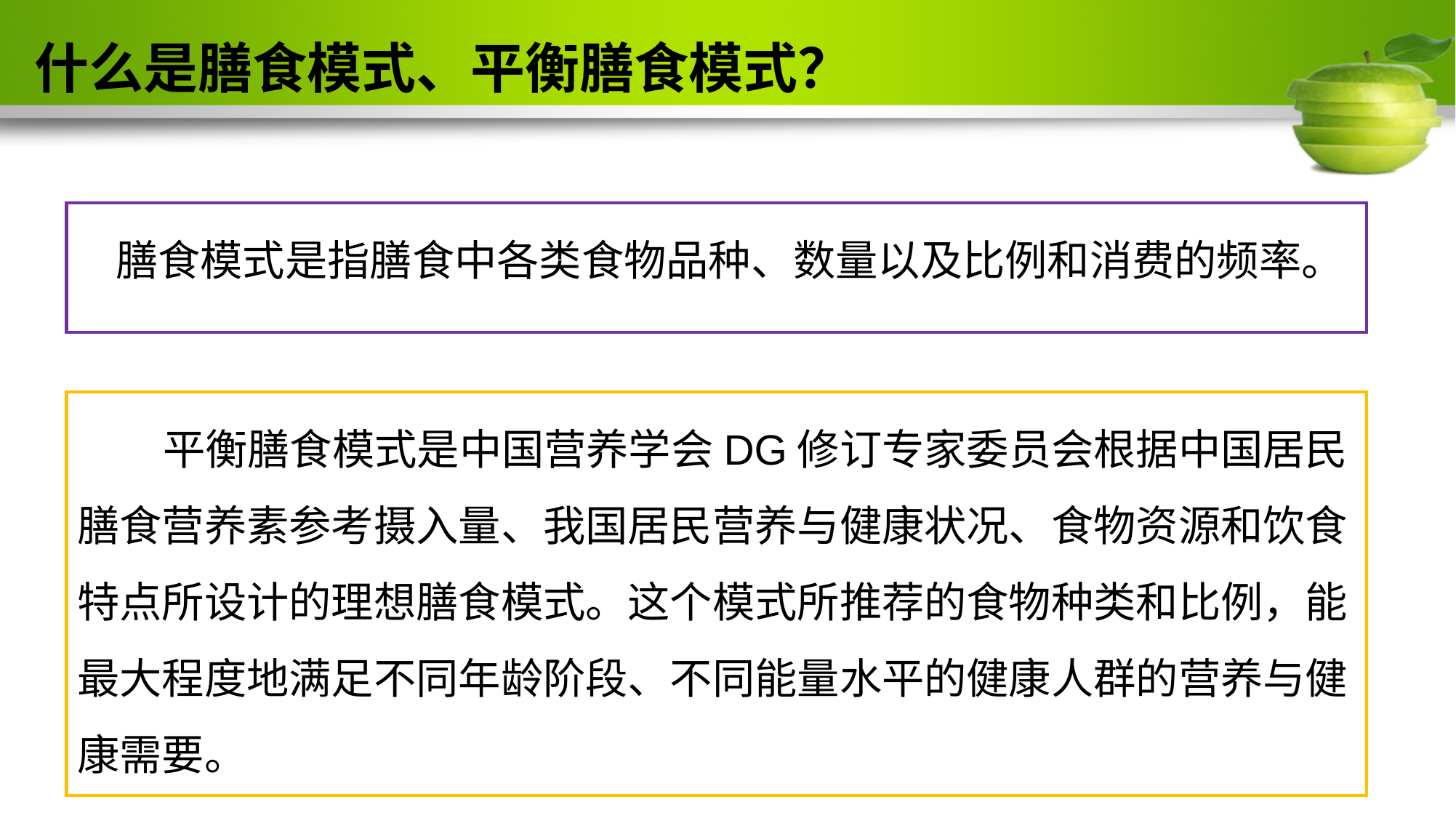

什么是膳食模式、平衡膳食模式？
   膳食模式是指膳食中各类食物品种、数量以及比例和消费的频率。
        平衡膳食模式是中国营养学会DG修订专家委员会根据中国居民膳食营养素参考摄入量、我国居民营养与健康状况、食物资源和饮食特点所设计的理想膳食模式。这个模式所推荐的食物种类和比例，能最大程度地满足不同年龄阶段、不同能量水平的健康人群的营养与健康需要。